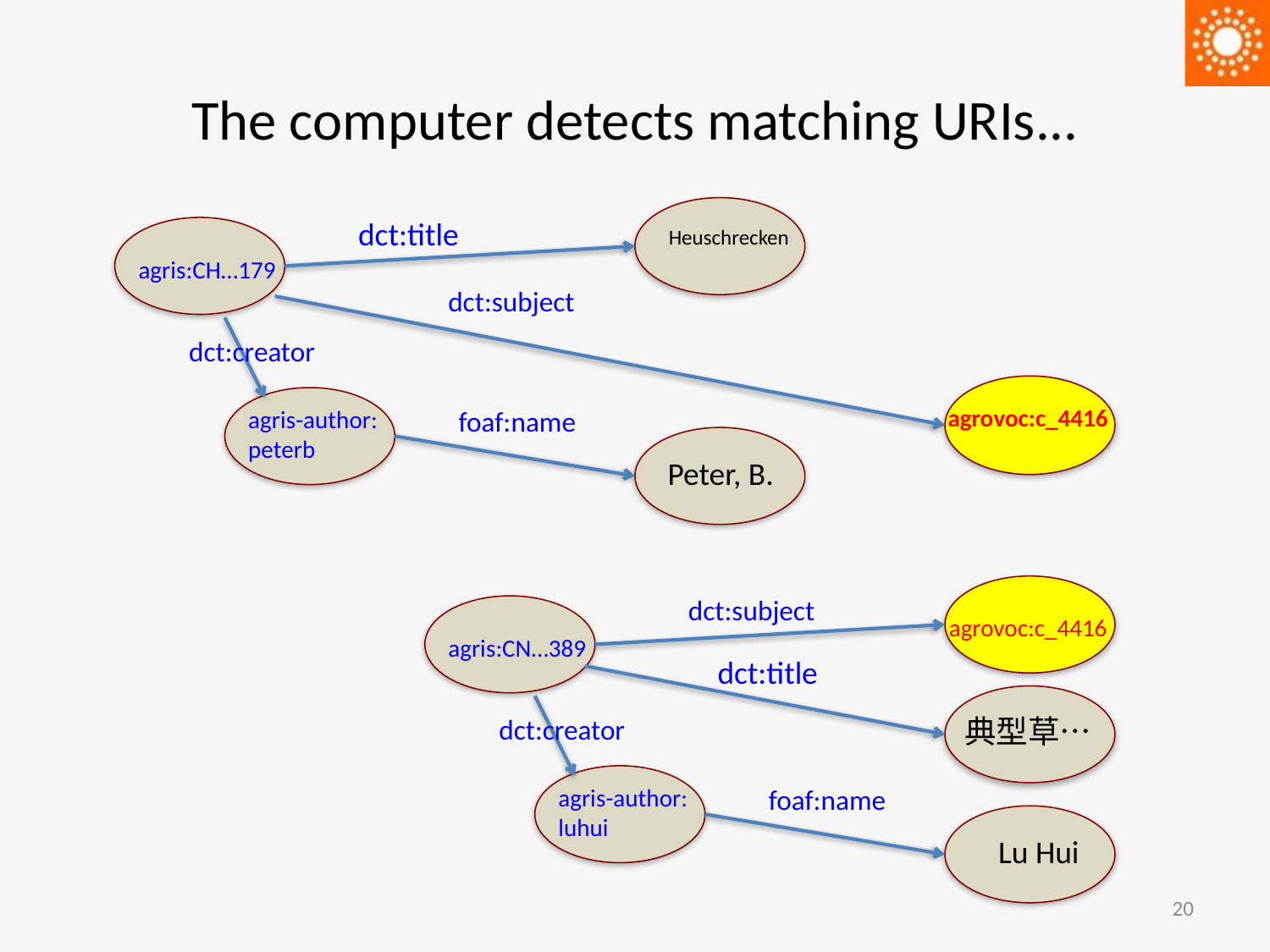

# The computer detects matching URIs...

dct:title

Heuschrecken
agris:CH…179
dct:subject
dct:creator

agrovoc:c_4416
agris-author:
peterb
foaf:name

Peter, B.

dct:subject

agrovoc:c_4416
agris:CN…389
dct:title

dct:creator
典型草…

agris-author:
luhui
foaf:name

Lu Hui
20